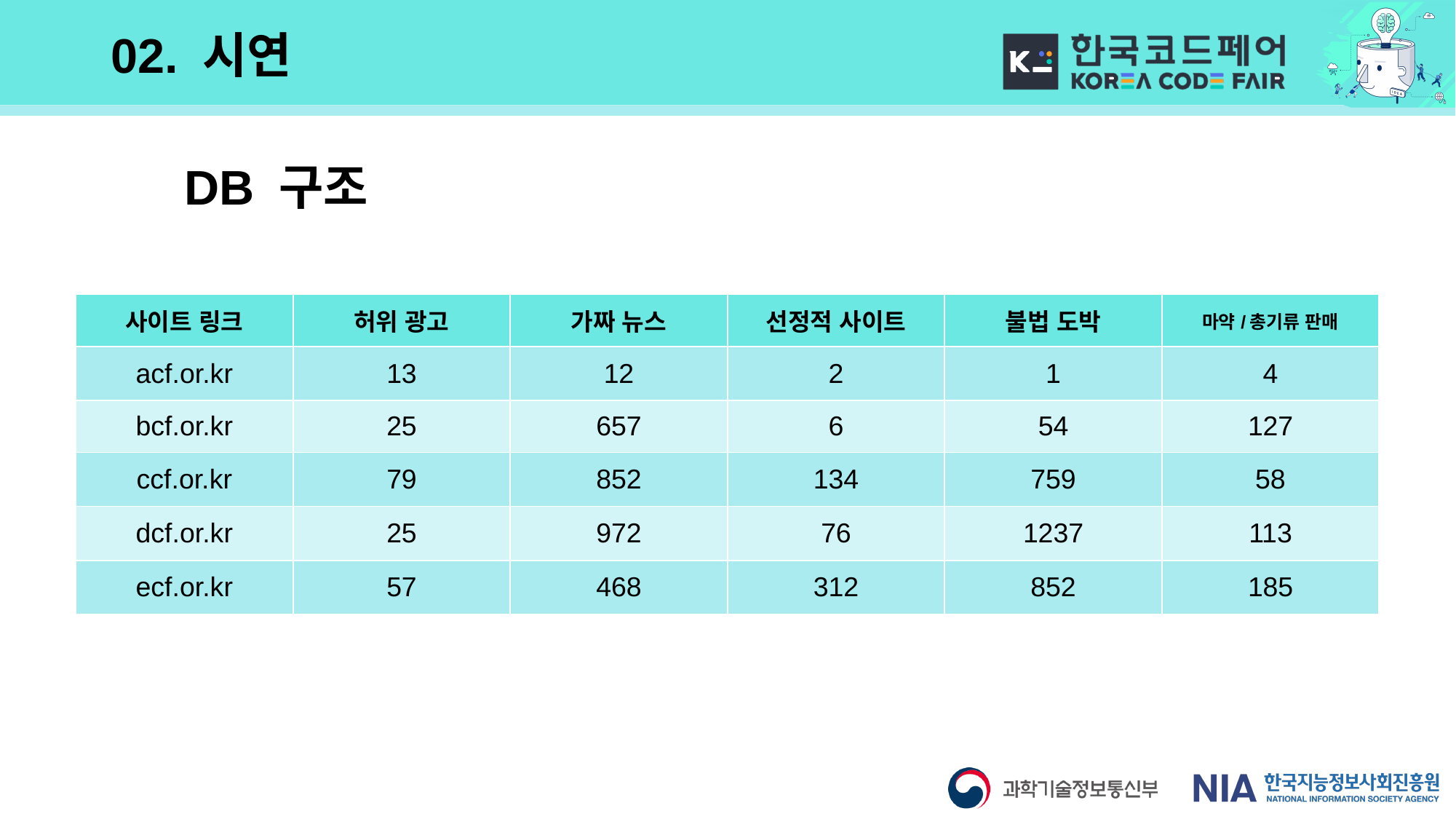

# 02. 시연
DB 구조
| 사이트 링크 | 허위 광고 | 가짜 뉴스 | 선정적 사이트 | 불법 도박 | 마약/총기류 판매 |
| --- | --- | --- | --- | --- | --- |
| acf.or.kr | 13 | 12 | 2 | 1 | 4 |
| bcf.or.kr | 25 | 657 | 6 | 54 | 127 |
| ccf.or.kr | 79 | 852 | 134 | 759 | 58 |
| dcf.or.kr | 25 | 972 | 76 | 1237 | 113 |
| ecf.or.kr | 57 | 468 | 312 | 852 | 185 |